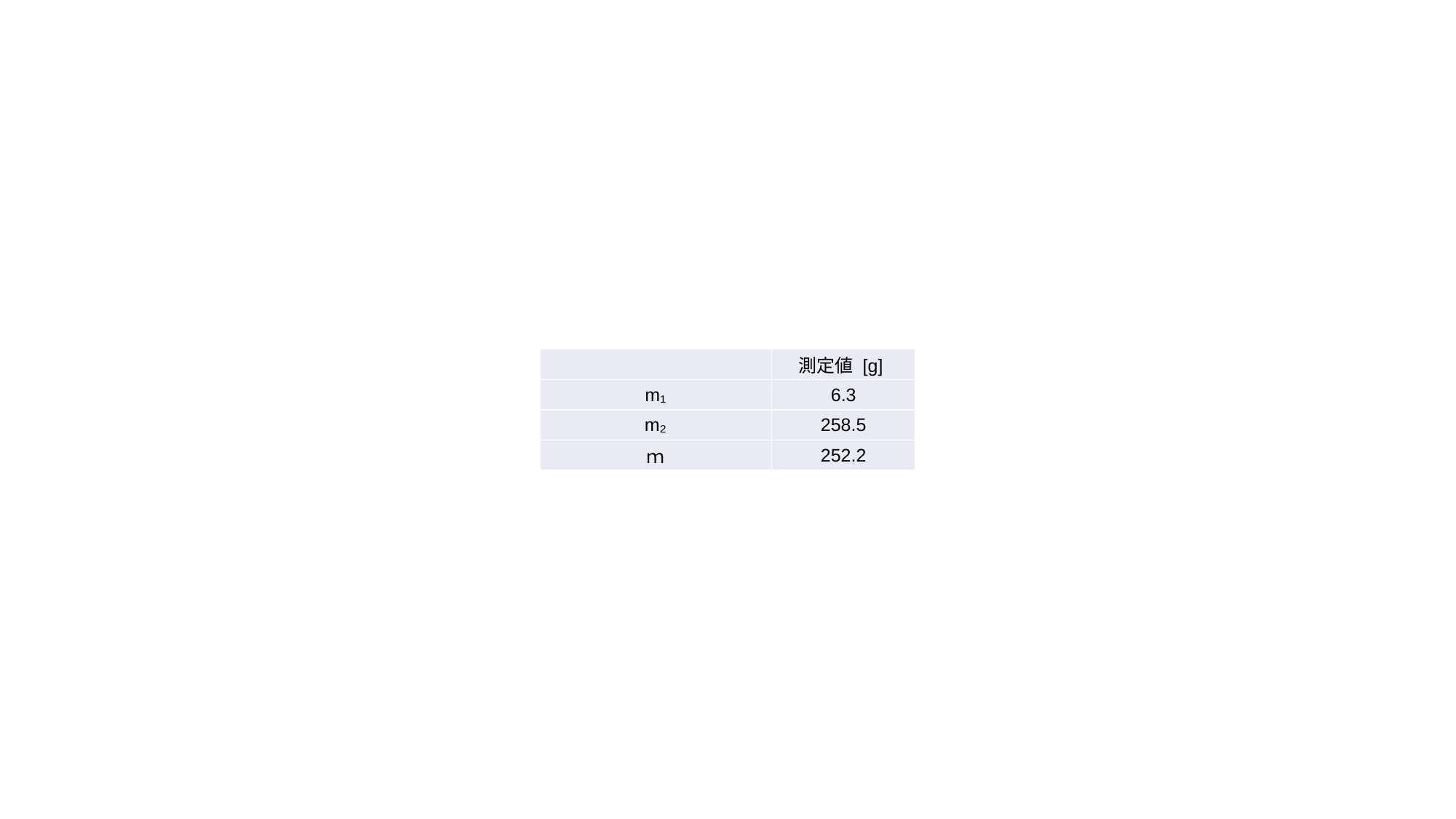

|  | 測定値 [g] |
| --- | --- |
| m₁ | 6.3 |
| m₂ | 258.5 |
| ｍ | 252.2 |